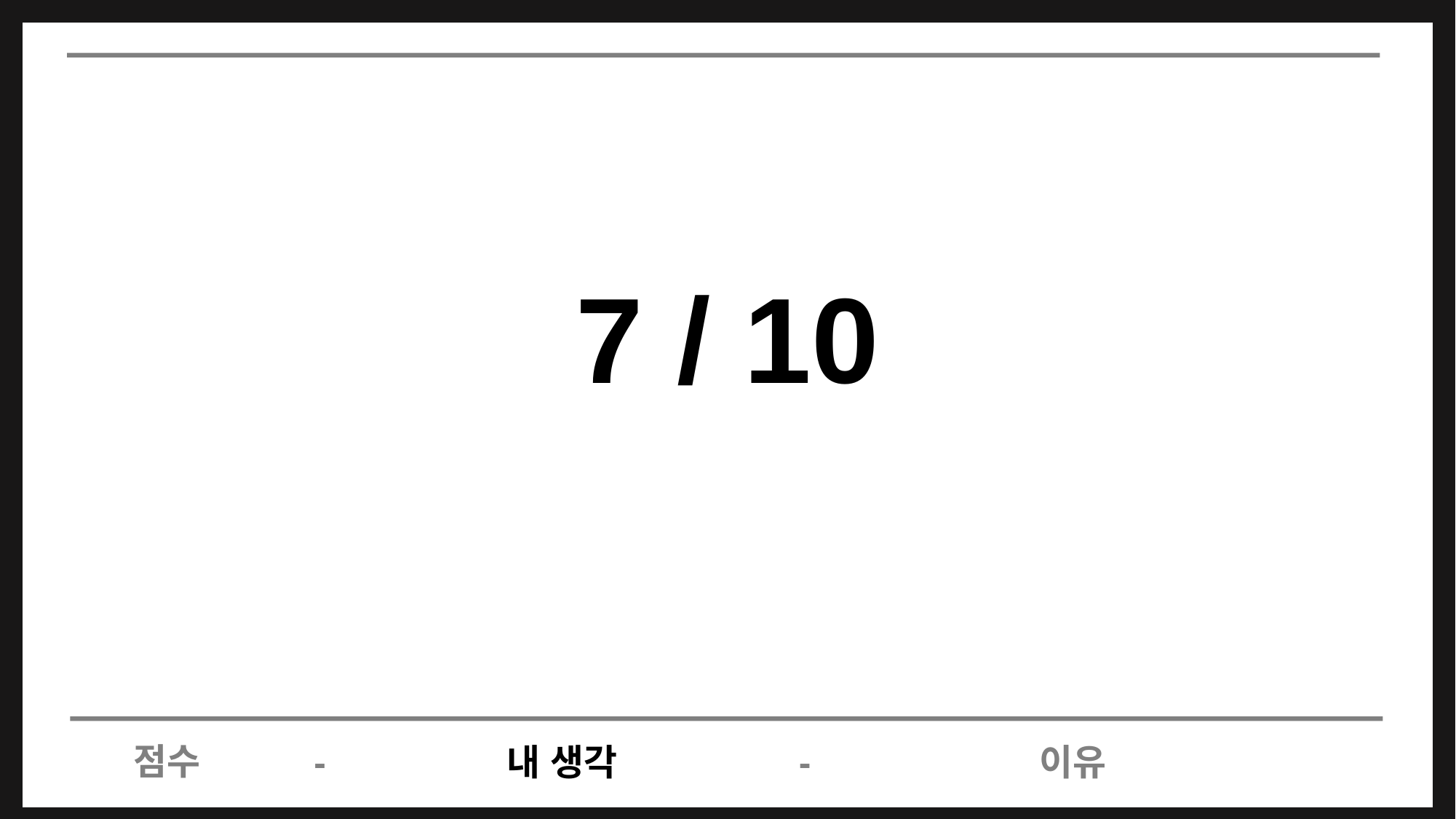

7 / 10
점수
-
내 생각
이유
-